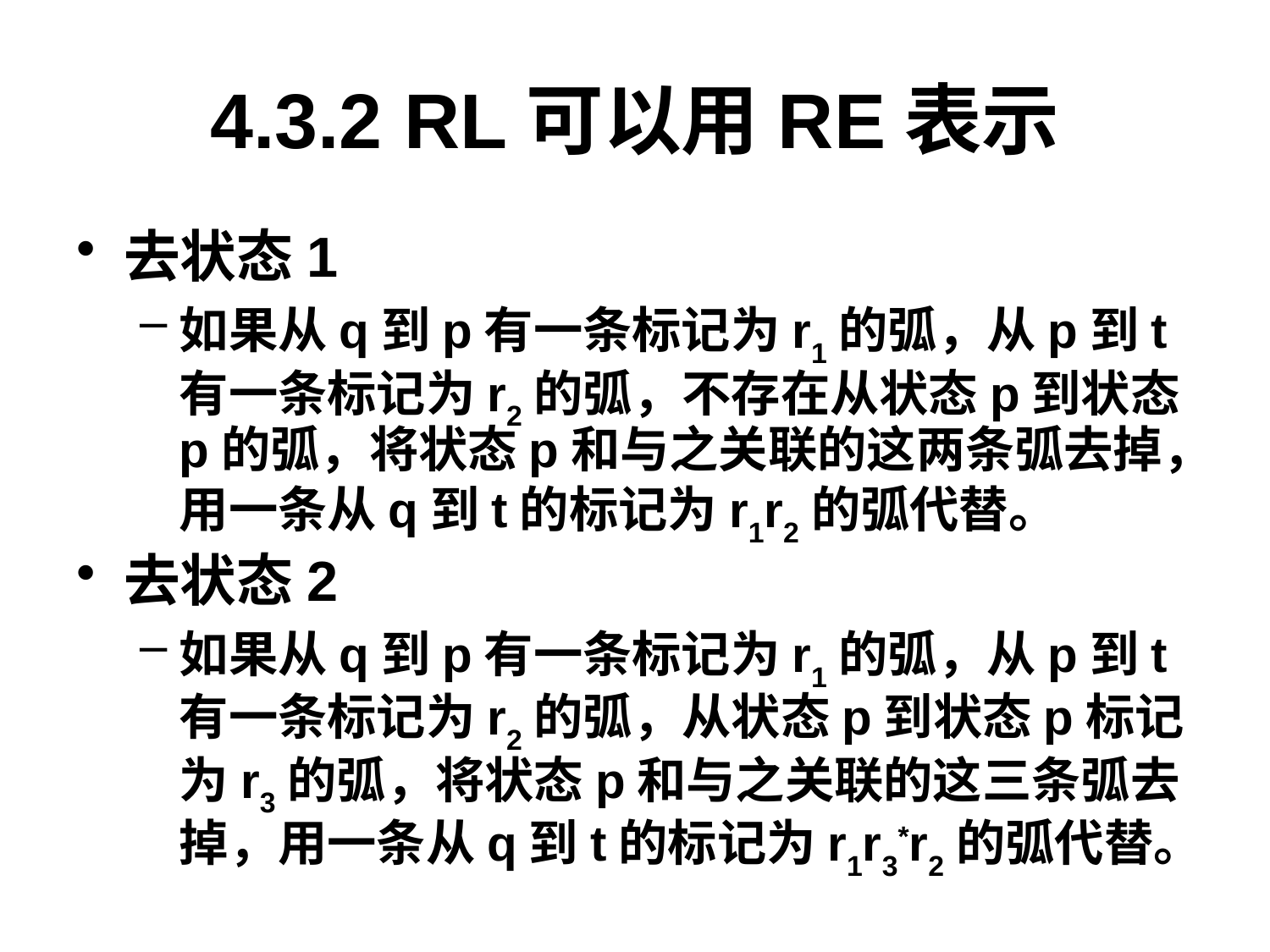

# 4.3.2 RL可以用RE表示
去状态1
如果从q到p有一条标记为r1的弧，从p到t有一条标记为r2的弧，不存在从状态p到状态p的弧，将状态p和与之关联的这两条弧去掉，用一条从q到t的标记为r1r2的弧代替。
去状态2
如果从q到p有一条标记为r1的弧，从p到t有一条标记为r2的弧，从状态p到状态p标记为r3的弧，将状态p和与之关联的这三条弧去掉，用一条从q到t的标记为r1r3*r2的弧代替。

49